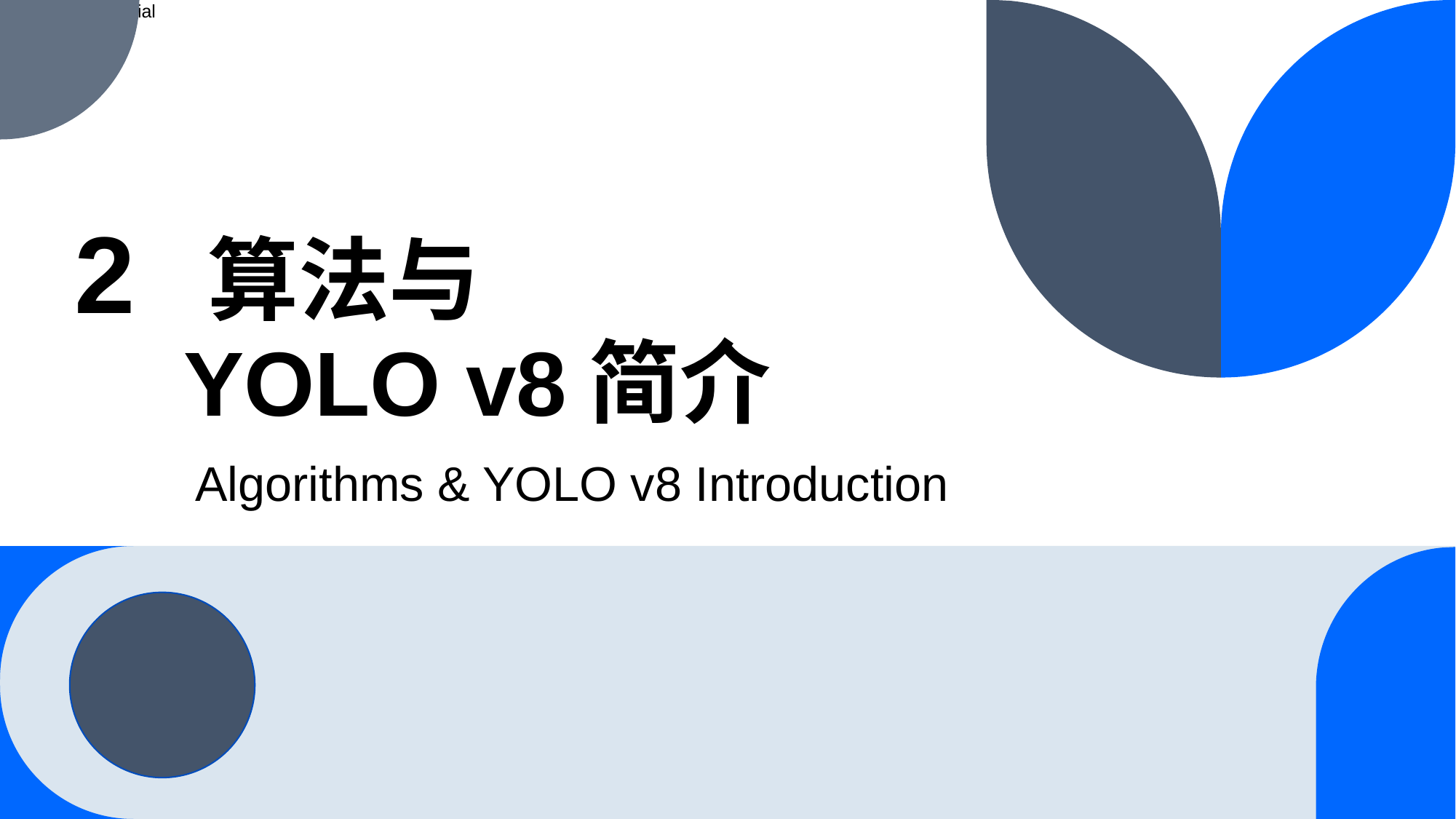

# 2  算法与 YOLO v8简介
         Algorithms & YOLO v8 Introduction